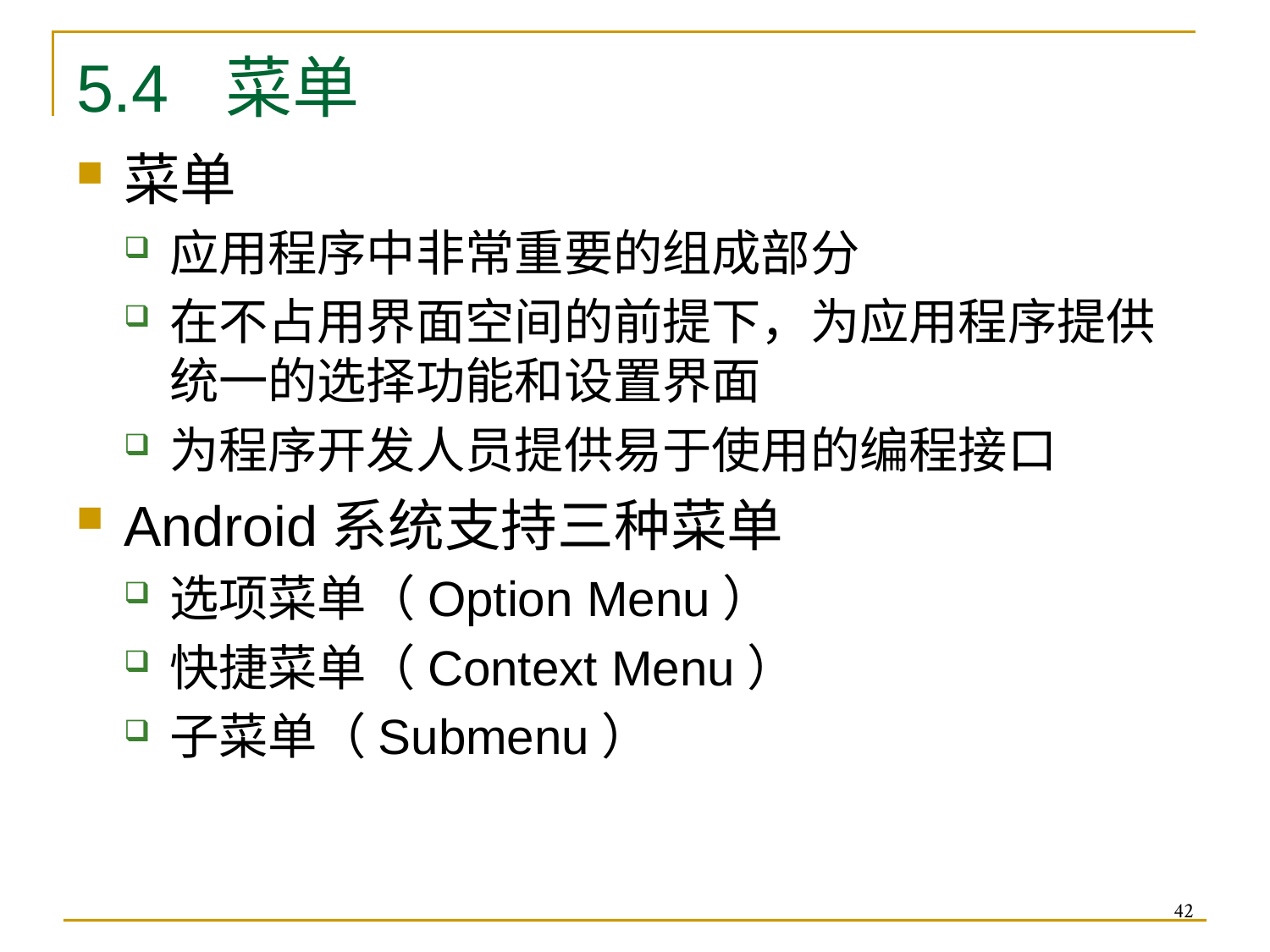

# 5.4 菜单
菜单
应用程序中非常重要的组成部分
在不占用界面空间的前提下，为应用程序提供统一的选择功能和设置界面
为程序开发人员提供易于使用的编程接口
Android系统支持三种菜单
选项菜单（Option Menu）
快捷菜单（Context Menu）
子菜单（Submenu）
42